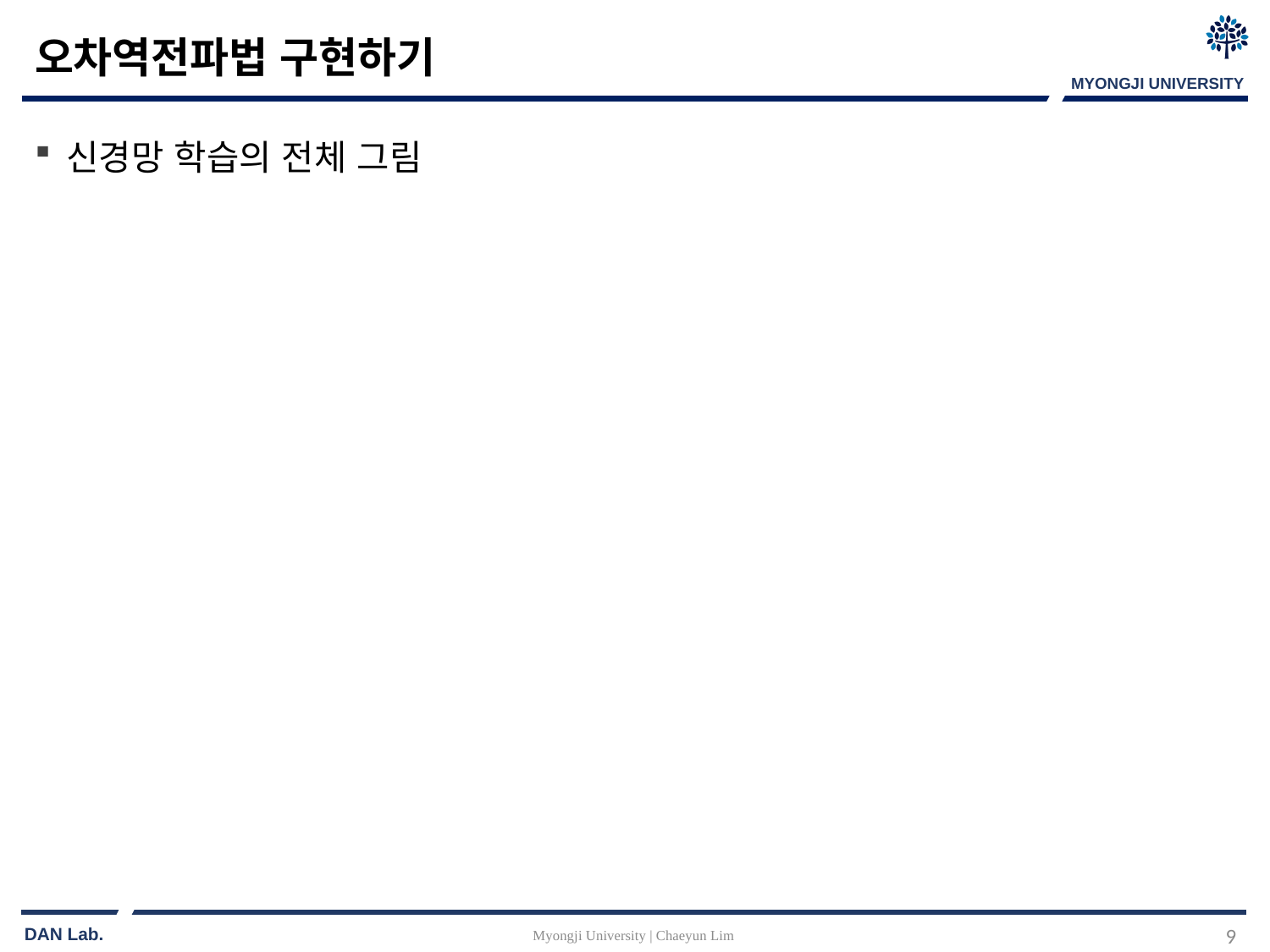

# 오차역전파법 구현하기
신경망 학습의 전체 그림
Myongji University | Chaeyun Lim
9